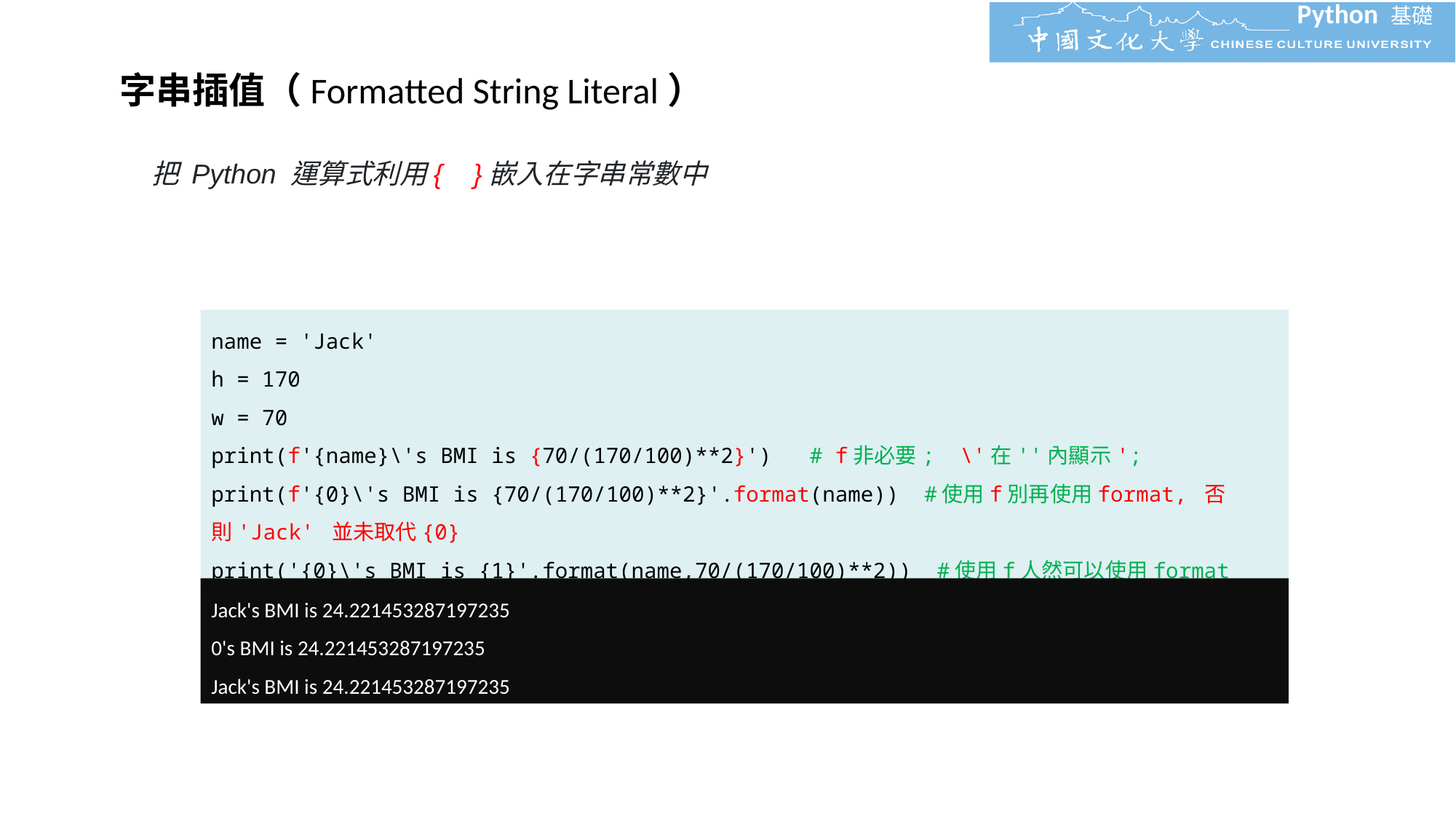

# 字串插值（Formatted String Literal）
把 Python 運算式利用{    }嵌入在字串常數中
name = 'Jack'
h = 170
w = 70
print(f'{name}\'s BMI is {70/(170/100)**2}')   # f非必要;  \'在''內顯示';
print(f'{0}\'s BMI is {70/(170/100)**2}'.format(name))  #使用f別再使用format, 否則'Jack' 並未取代{0}
print('{0}\'s BMI is {1}'.format(name,70/(170/100)**2))  #使用f人然可以使用format
Jack's BMI is 24.221453287197235
0's BMI is 24.221453287197235
Jack's BMI is 24.221453287197235